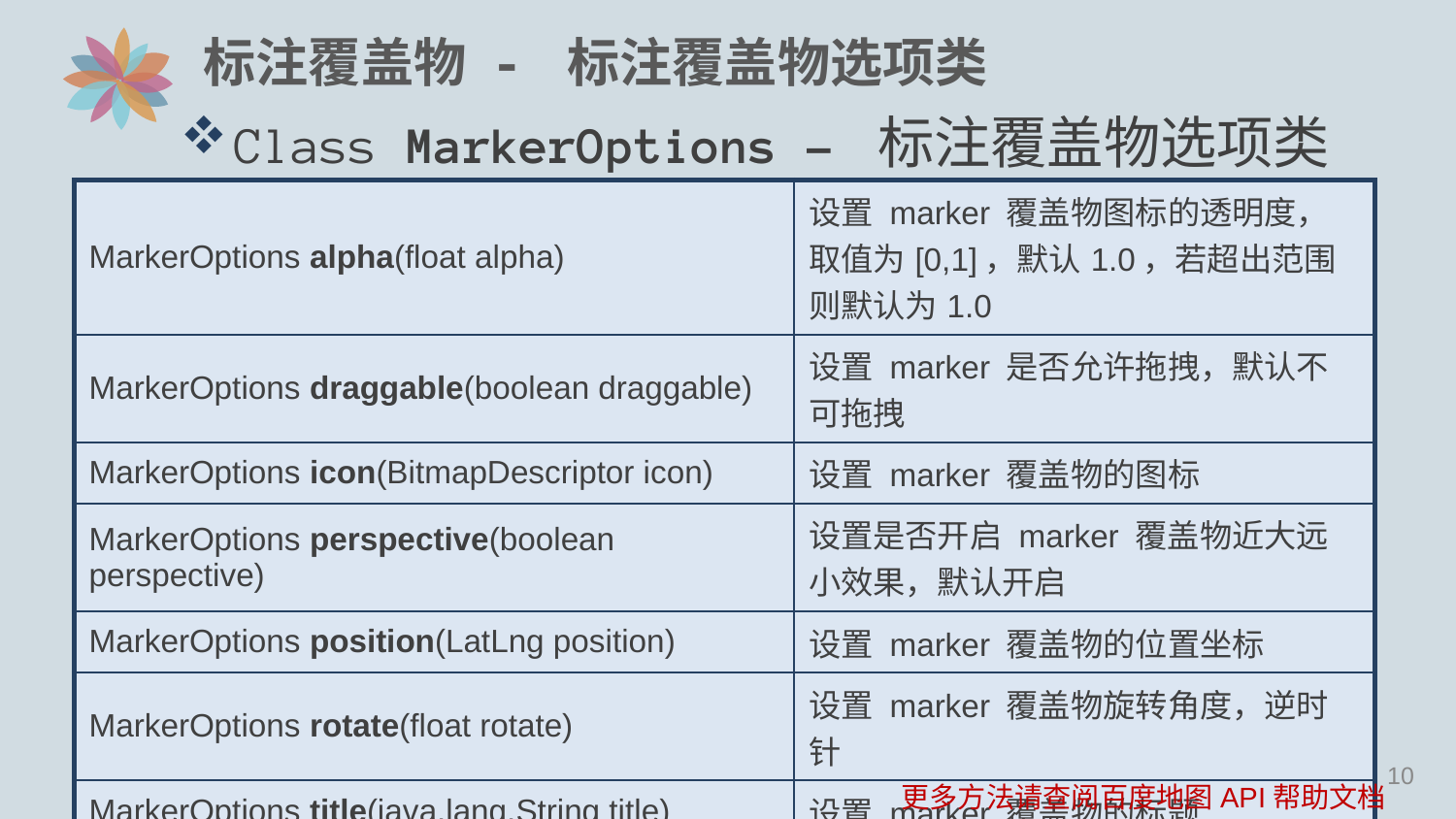

# 标注覆盖物 - 标注覆盖物选项类
Class MarkerOptions - 标注覆盖物选项类

| MarkerOptions alpha(float alpha) | 设置 marker 覆盖物图标的透明度，取值为[0,1]，默认1.0，若超出范围则默认为1.0 |
| --- | --- |
| MarkerOptions draggable(boolean draggable) | 设置 marker 是否允许拖拽，默认不可拖拽 |
| MarkerOptions icon(BitmapDescriptor icon) | 设置 marker 覆盖物的图标 |
| MarkerOptions perspective(boolean perspective) | 设置是否开启 marker 覆盖物近大远小效果，默认开启 |
| MarkerOptions position(LatLng position) | 设置 marker 覆盖物的位置坐标 |
| MarkerOptions rotate(float rotate) | 设置 marker 覆盖物旋转角度，逆时针 |
| MarkerOptions title(java.lang.String title) | 设置 marker 覆盖物的标题 |
| MarkerOptions visible(boolean visible) | 设置 marker 覆盖物的可见性 |
更多方法请查阅百度地图API帮助文档
10